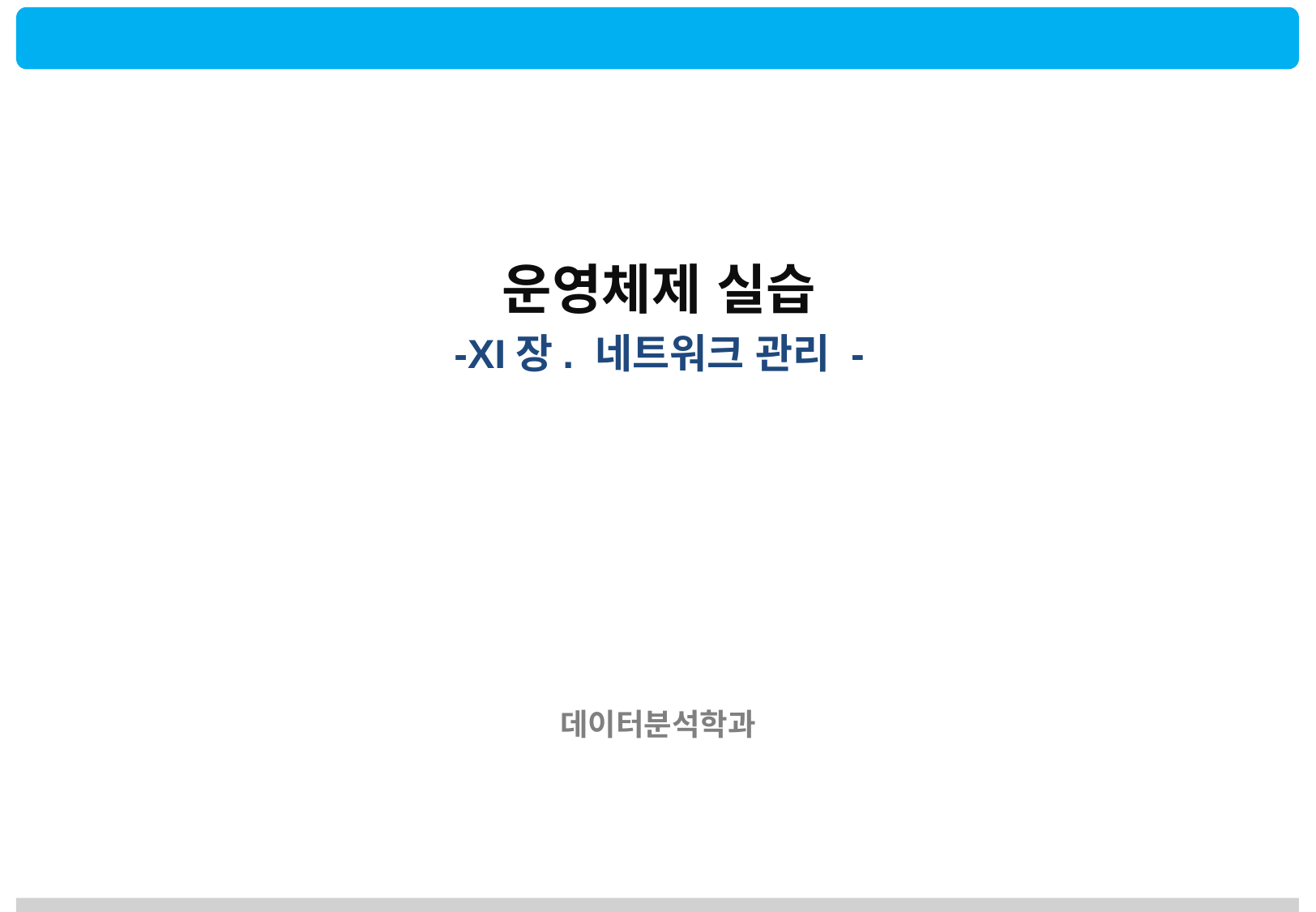

운영체제 실습
-XI장. 네트워크 관리 -
데이터분석학과